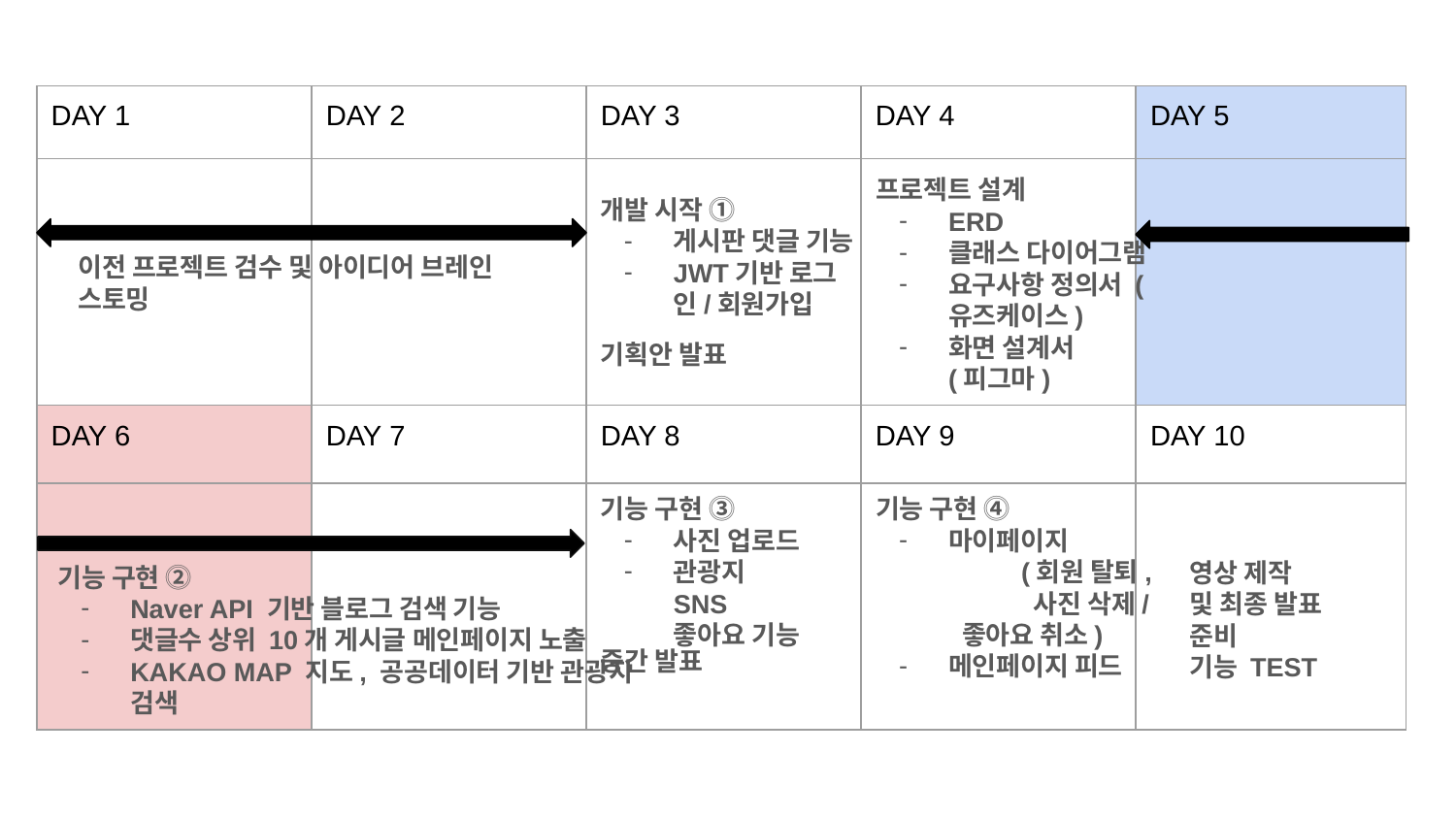

| DAY 1 | DAY 2 | DAY 3 | DAY 4 | DAY 5 |
| --- | --- | --- | --- | --- |
|  |  |  |  |  |
| DAY 6 | DAY 7 | DAY 8 | DAY 9 | DAY 10 |
|  |  |  |  |  |
프로젝트 설계
ERD
클래스 다이어그램
요구사항 정의서 (유즈케이스)
화면 설계서
(피그마)
개발 시작 ⓵
게시판 댓글 기능
JWT기반 로그인/회원가입

이전 프로젝트 검수 및 아이디어 브레인 스토밍
기획안 발표
기능 구현 ⓷
사진 업로드
관광지 SNS
좋아요 기능
기능 구현 ⓸
마이페이지
	(회원 탈퇴,
	 사진 삭제/
           좋아요 취소)
메인페이지 피드

영상 제작
및 최종 발표 준비
기능 TEST
기능 구현 ⓶
Naver API 기반 블로그 검색 기능
댓글수 상위 10개 게시글 메인페이지 노출
KAKAO MAP 지도, 공공데이터 기반 관광지 검색
중간 발표